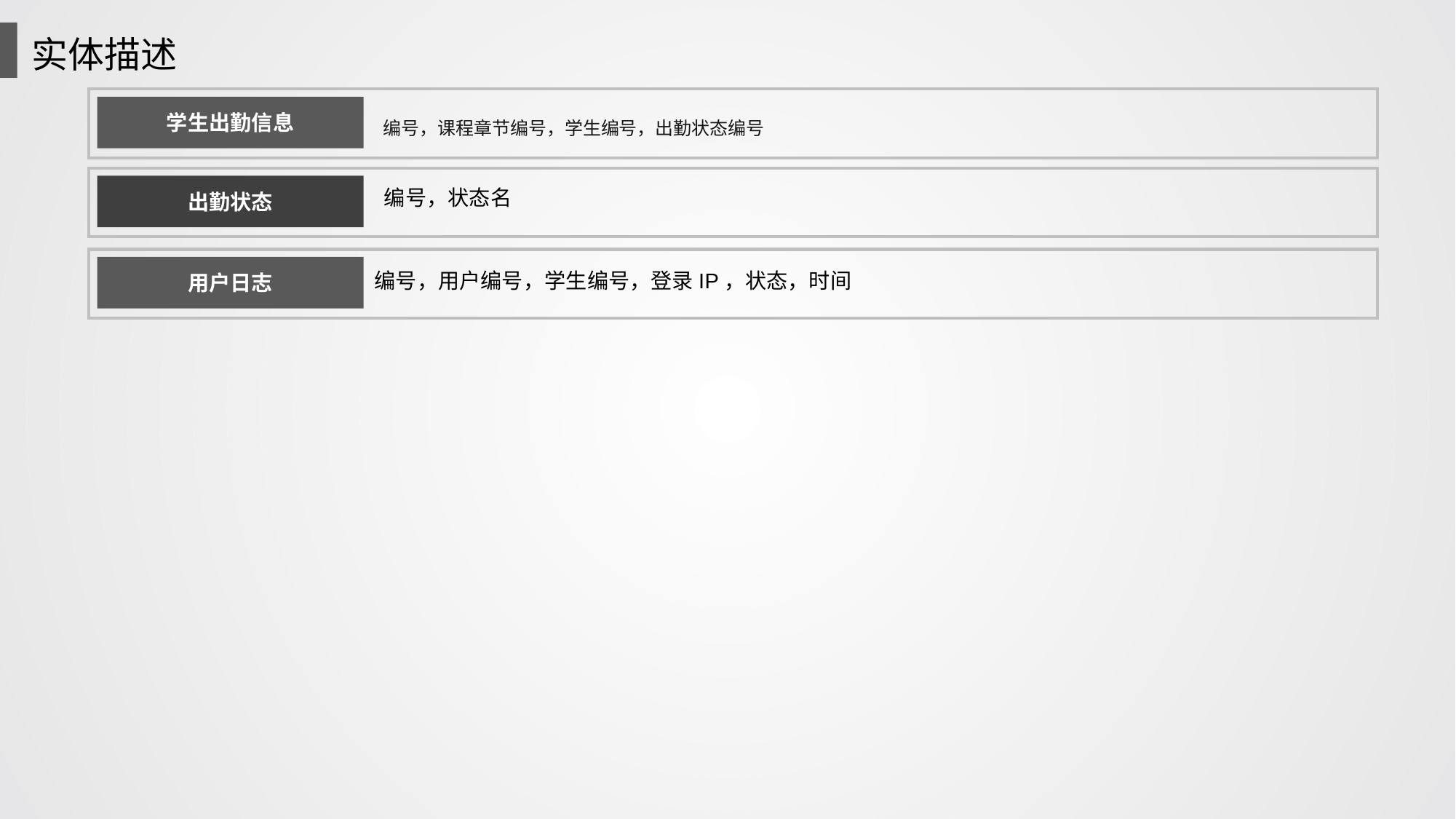

实体描述

学生出勤信息
编号，课程章节编号，学生编号，出勤状态编号

出勤状态

编号，状态名

用户日志

编号，用户编号，学生编号，登录IP，状态，时间